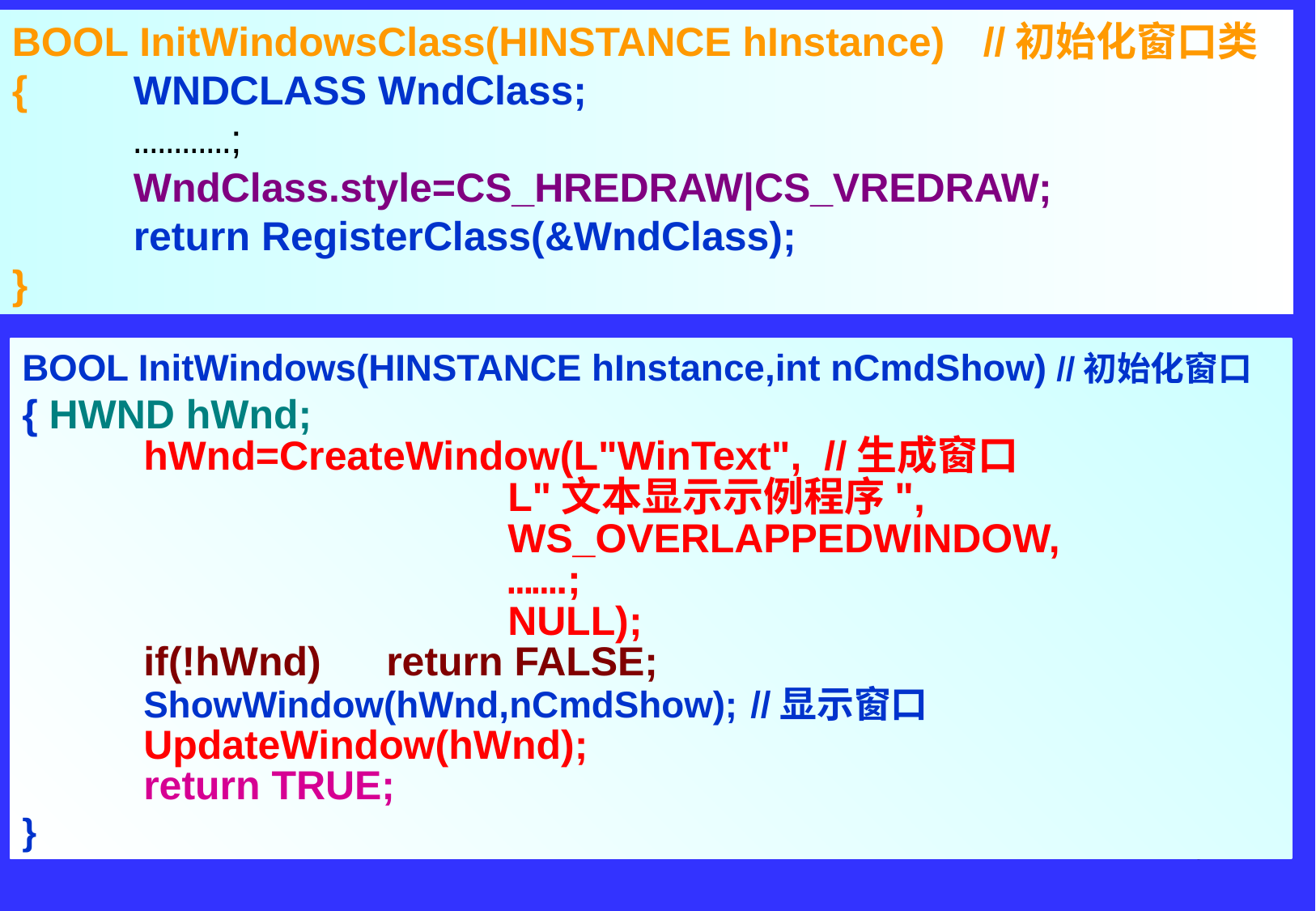

BOOL InitWindowsClass(HINSTANCE hInstance)	//初始化窗口类
{	WNDCLASS WndClass;
	…………;
	WndClass.style=CS_HREDRAW|CS_VREDRAW;
	return RegisterClass(&WndClass);
}
BOOL InitWindows(HINSTANCE hInstance,int nCmdShow) //初始化窗口
{ HWND hWnd;
	hWnd=CreateWindow(L"WinText",  //生成窗口
				L"文本显示示例程序",
				WS_OVERLAPPEDWINDOW,
				…….;
				NULL);
	if(!hWnd)	return FALSE;
	ShowWindow(hWnd,nCmdShow);	//显示窗口
	UpdateWindow(hWnd);
	return TRUE;
}
16